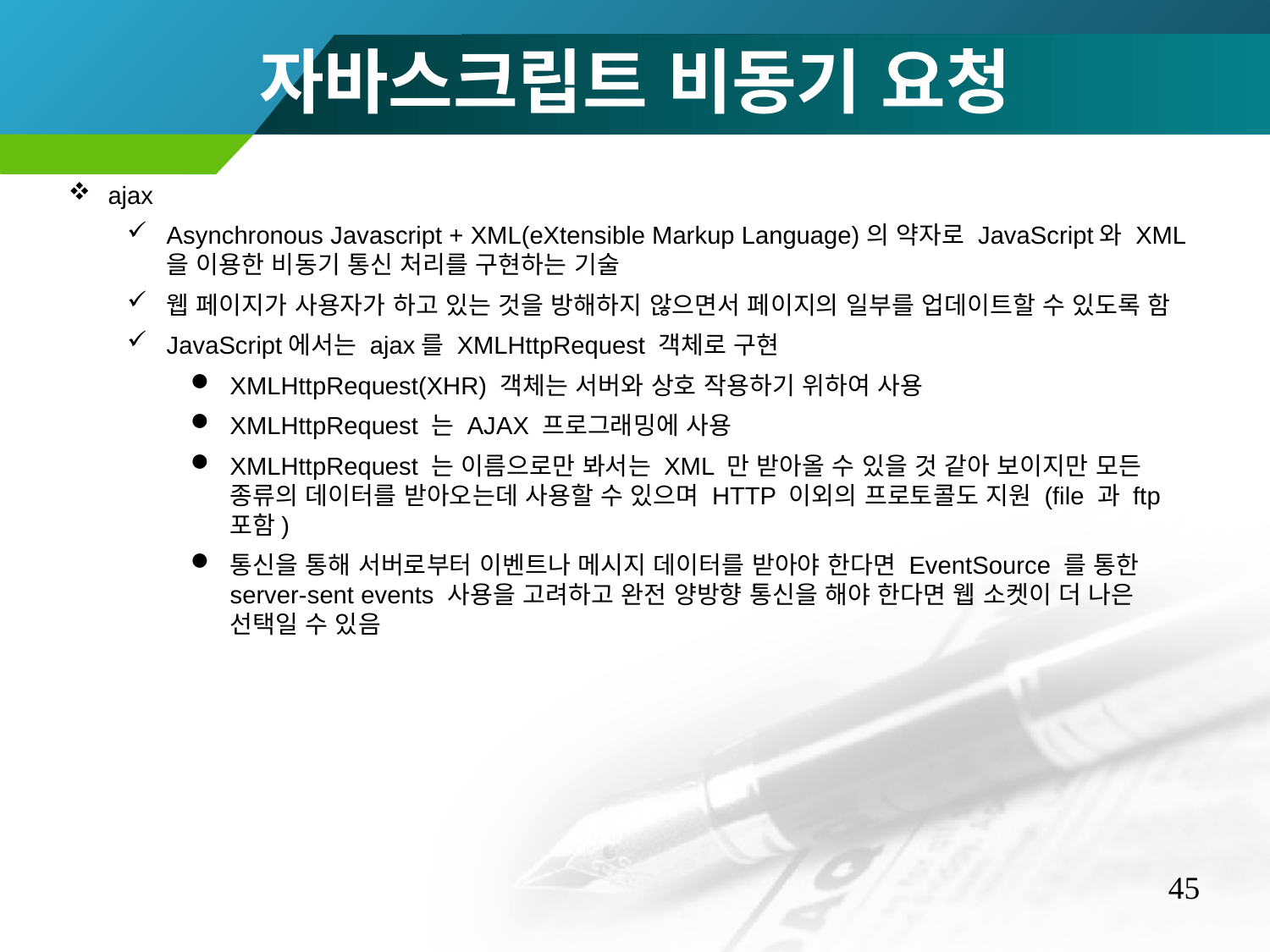

자바스크립트 비동기 요청
ajax
Asynchronous Javascript + XML(eXtensible Markup Language)의 약자로 JavaScript와 XML을 이용한 비동기 통신 처리를 구현하는 기술
웹 페이지가 사용자가 하고 있는 것을 방해하지 않으면서 페이지의 일부를 업데이트할 수 있도록 함
JavaScript에서는 ajax를 XMLHttpRequest 객체로 구현
XMLHttpRequest(XHR) 객체는 서버와 상호 작용하기 위하여 사용
XMLHttpRequest 는 AJAX 프로그래밍에 사용
XMLHttpRequest 는 이름으로만 봐서는 XML 만 받아올 수 있을 것 같아 보이지만 모든 종류의 데이터를 받아오는데 사용할 수 있으며 HTTP 이외의 프로토콜도 지원 (file 과 ftp 포함)
통신을 통해 서버로부터 이벤트나 메시지 데이터를 받아야 한다면 EventSource 를 통한 server-sent events 사용을 고려하고 완전 양방향 통신을 해야 한다면 웹 소켓이 더 나은 선택일 수 있음
45